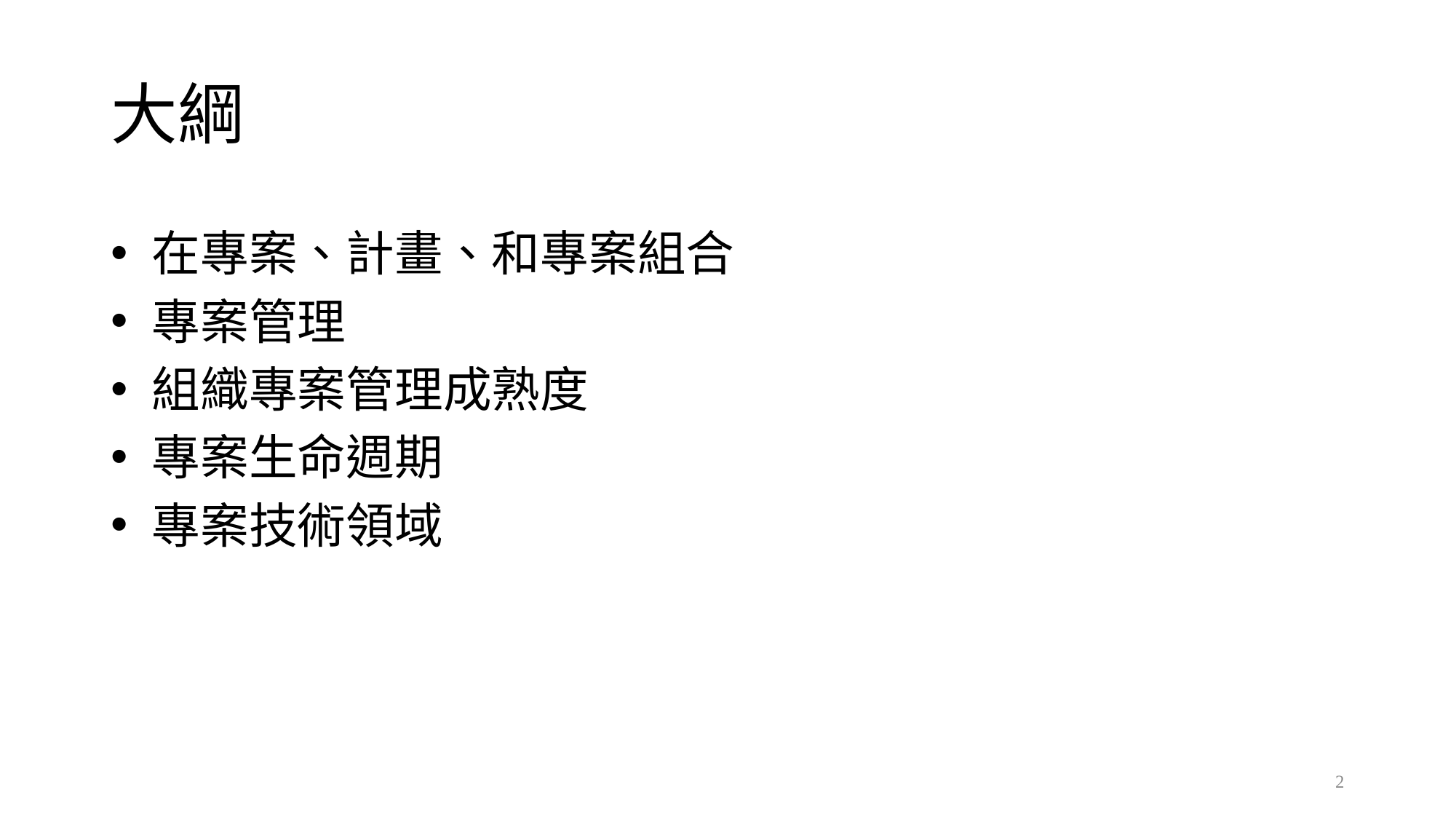

# 大綱
在專案、計畫、和專案組合
專案管理
組織專案管理成熟度
專案生命週期
專案技術領域

2